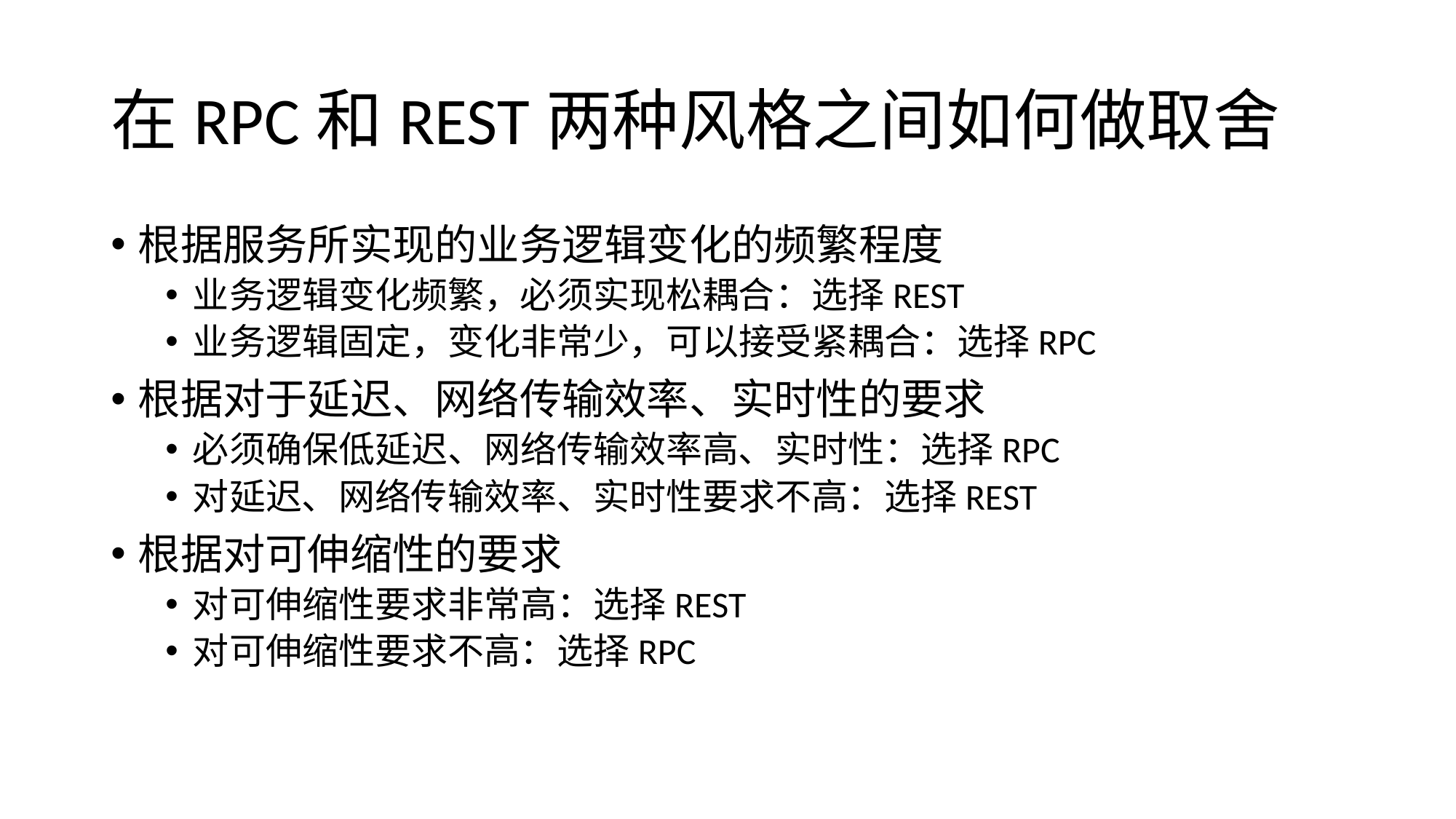

# 在RPC和REST两种风格之间如何做取舍
根据服务所实现的业务逻辑变化的频繁程度
业务逻辑变化频繁，必须实现松耦合：选择REST
业务逻辑固定，变化非常少，可以接受紧耦合：选择RPC
根据对于延迟、网络传输效率、实时性的要求
必须确保低延迟、网络传输效率高、实时性：选择RPC
对延迟、网络传输效率、实时性要求不高：选择REST
根据对可伸缩性的要求
对可伸缩性要求非常高：选择REST
对可伸缩性要求不高：选择RPC